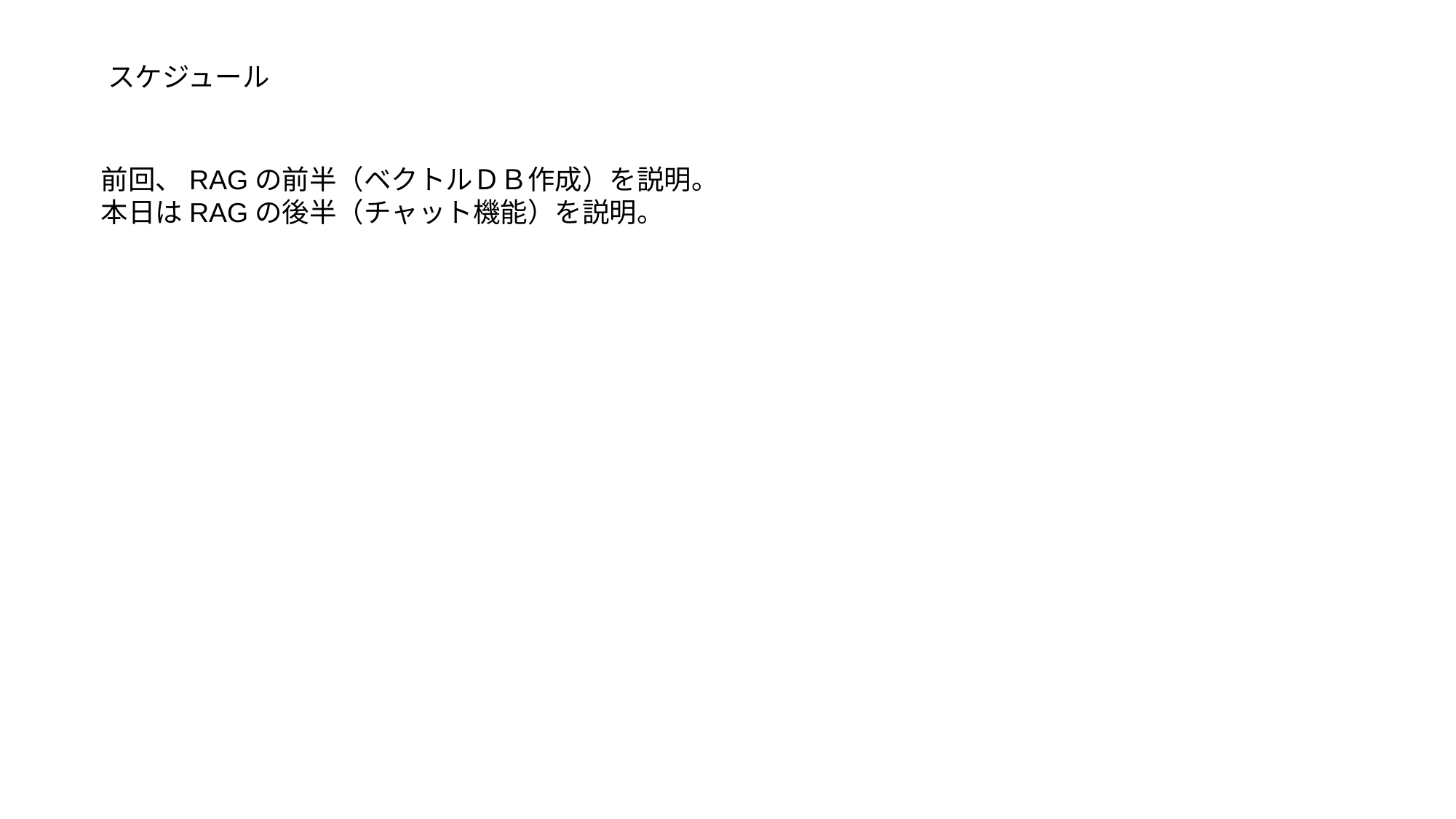

スケジュール
前回、RAGの前半（ベクトルＤＢ作成）を説明。
本日はRAGの後半（チャット機能）を説明。